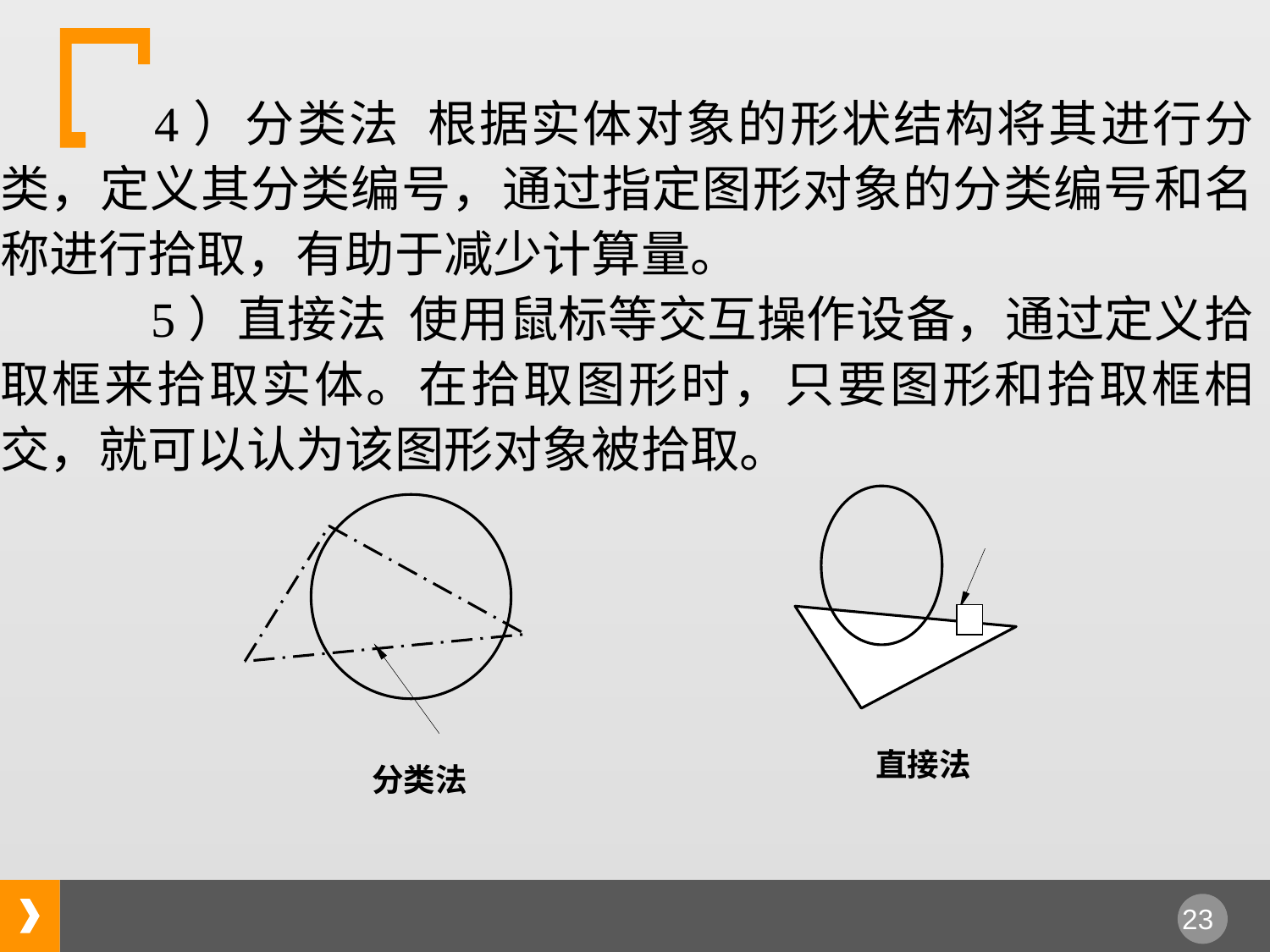

4）分类法  根据实体对象的形状结构将其进行分类，定义其分类编号，通过指定图形对象的分类编号和名称进行拾取，有助于减少计算量。
         5）直接法  使用鼠标等交互操作设备，通过定义拾取框来拾取实体。在拾取图形时，只要图形和拾取框相交，就可以认为该图形对象被拾取。

 直接法
分类法